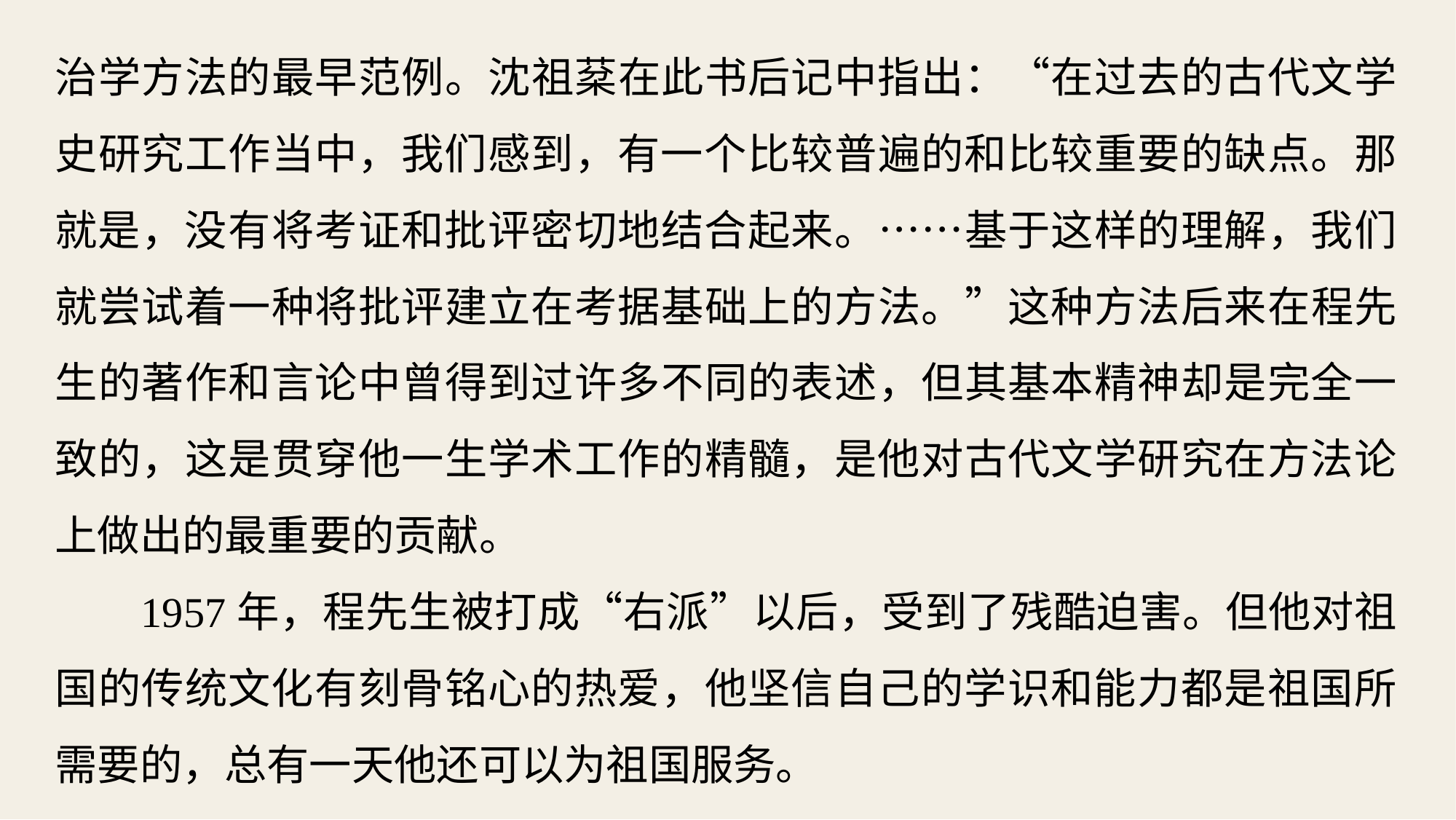

治学方法的最早范例。沈祖棻在此书后记中指出：“在过去的古代文学史研究工作当中，我们感到，有一个比较普遍的和比较重要的缺点。那就是，没有将考证和批评密切地结合起来。……基于这样的理解，我们就尝试着一种将批评建立在考据基础上的方法。”这种方法后来在程先生的著作和言论中曾得到过许多不同的表述，但其基本精神却是完全一致的，这是贯穿他一生学术工作的精髓，是他对古代文学研究在方法论上做出的最重要的贡献。
1957年，程先生被打成“右派”以后，受到了残酷迫害。但他对祖国的传统文化有刻骨铭心的热爱，他坚信自己的学识和能力都是祖国所需要的，总有一天他还可以为祖国服务。